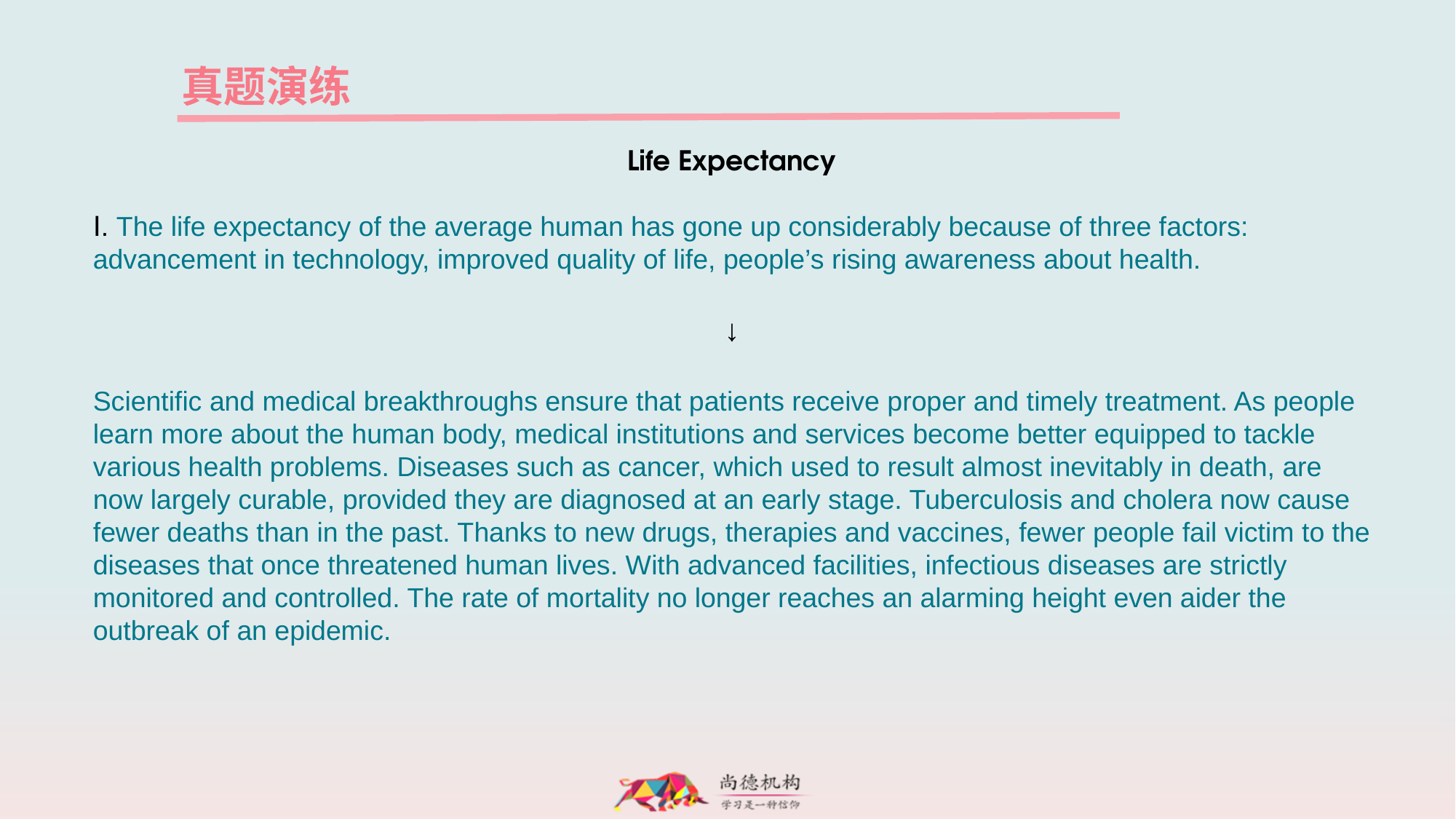

真题演练
Life Expectancy

Ⅰ. The life expectancy of the average human has gone up considerably because of three factors: advancement in technology, improved quality of life, people’s rising awareness about health.

↓

Scientific and medical breakthroughs ensure that patients receive proper and timely treatment. As people learn more about the human body, medical institutions and services become better equipped to tackle various health problems. Diseases such as cancer, which used to result almost inevitably in death, are now largely curable, provided they are diagnosed at an early stage. Tuberculosis and cholera now cause fewer deaths than in the past. Thanks to new drugs, therapies and vaccines, fewer people fail victim to the diseases that once threatened human lives. With advanced facilities, infectious diseases are strictly monitored and controlled. The rate of mortality no longer reaches an alarming height even aider the outbreak of an epidemic.